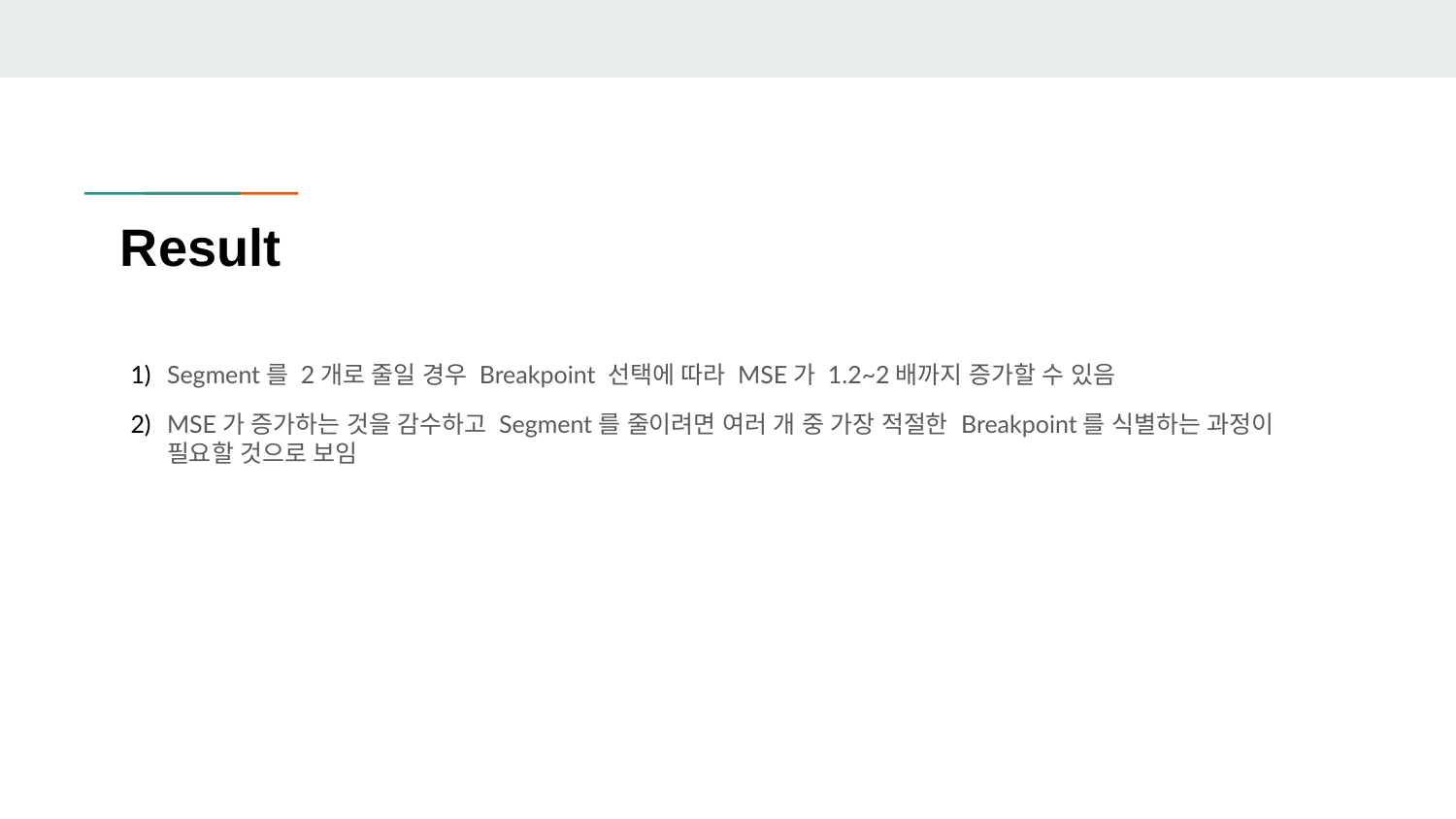

# Result
Segment를 2개로 줄일 경우 Breakpoint 선택에 따라 MSE가 1.2~2배까지 증가할 수 있음
MSE가 증가하는 것을 감수하고 Segment를 줄이려면 여러 개 중 가장 적절한 Breakpoint를 식별하는 과정이 필요할 것으로 보임